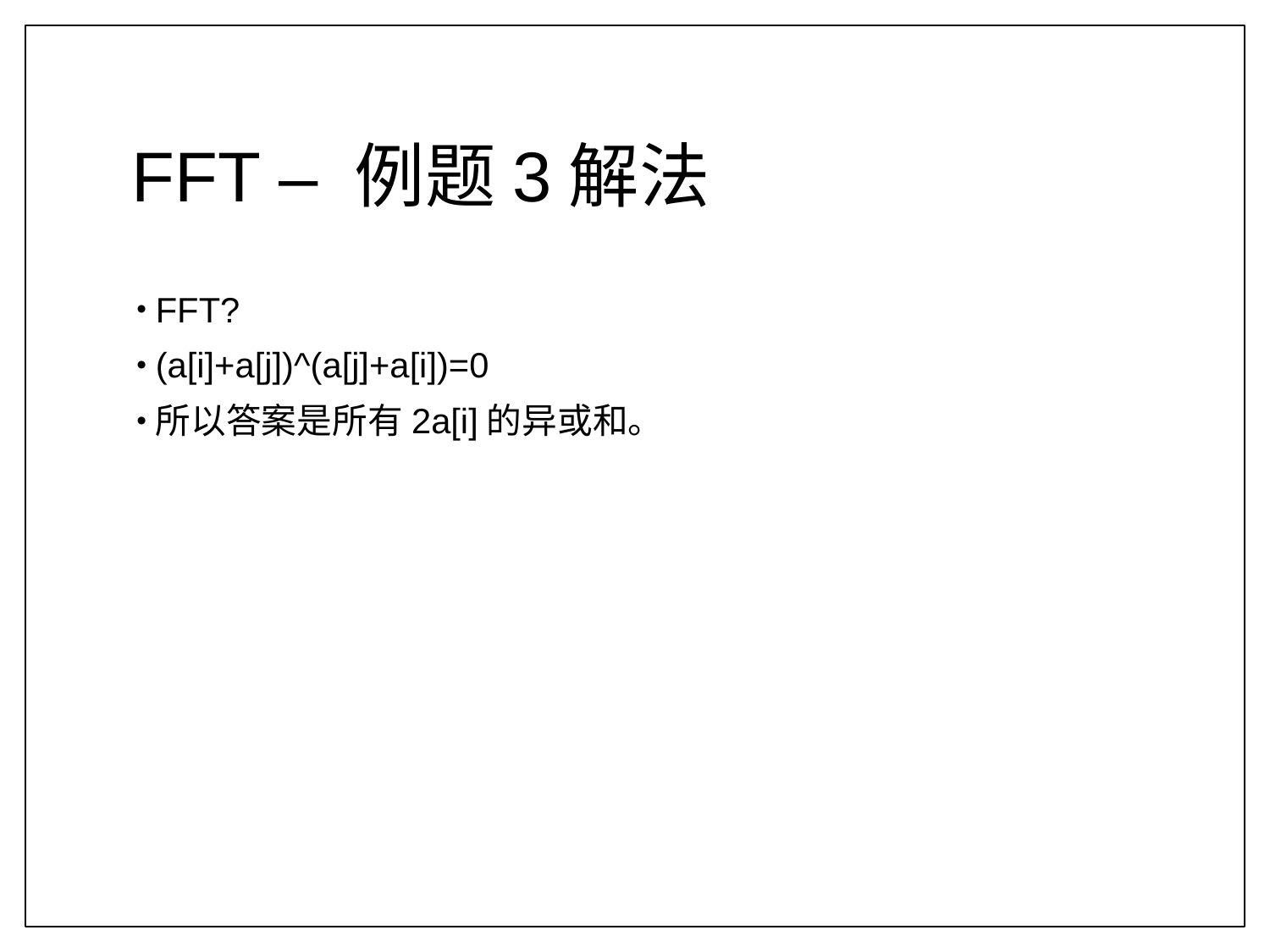

# FFT – 例题3解法
FFT?
(a[i]+a[j])^(a[j]+a[i])=0
所以答案是所有2a[i]的异或和。